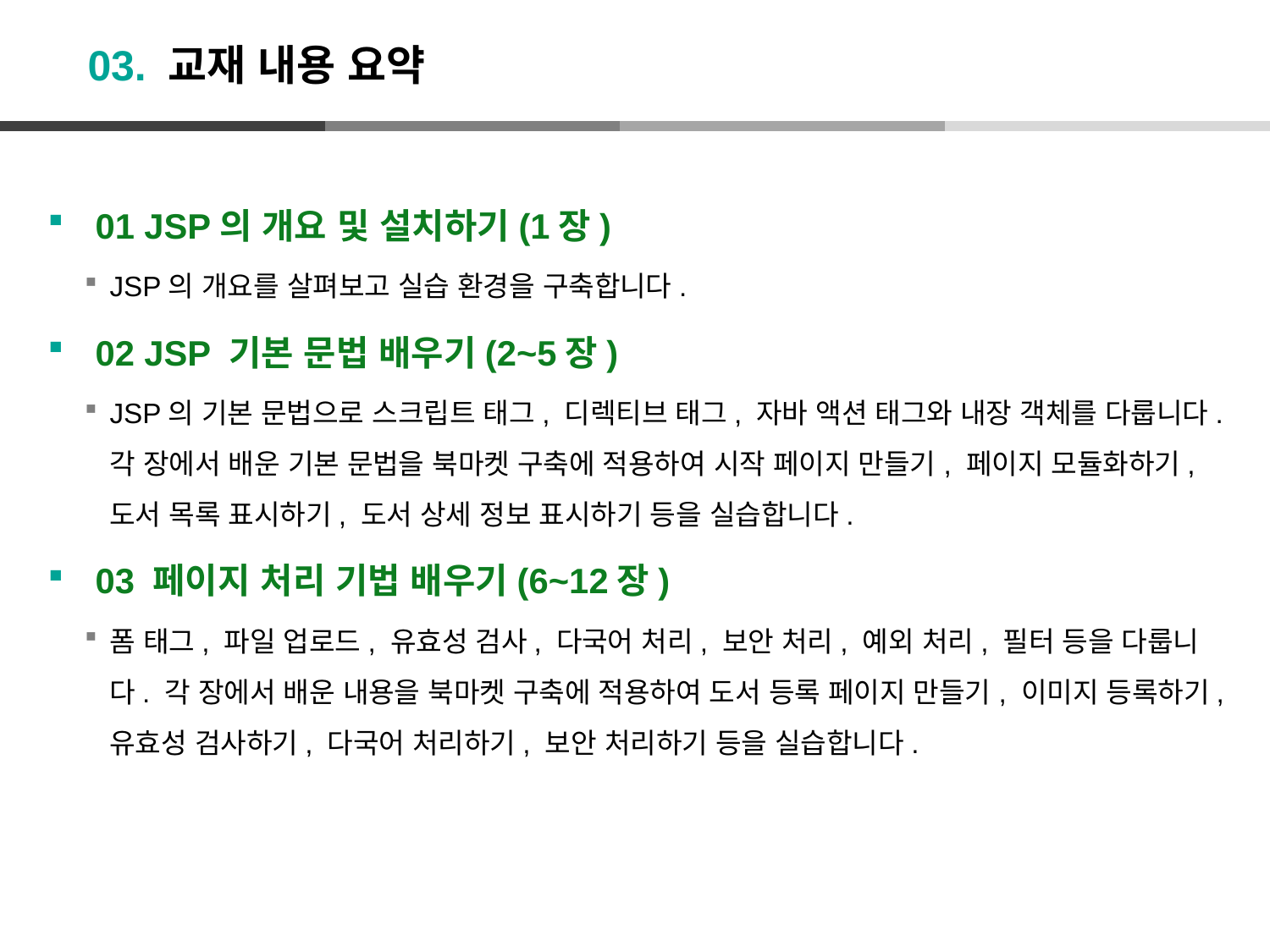

# 03. 교재 내용 요약
01 JSP의 개요 및 설치하기(1장)
JSP의 개요를 살펴보고 실습 환경을 구축합니다.
02 JSP 기본 문법 배우기(2~5장)
JSP의 기본 문법으로 스크립트 태그, 디렉티브 태그, 자바 액션 태그와 내장 객체를 다룹니다. 각 장에서 배운 기본 문법을 북마켓 구축에 적용하여 시작 페이지 만들기, 페이지 모듈화하기, 도서 목록 표시하기, 도서 상세 정보 표시하기 등을 실습합니다.
03 페이지 처리 기법 배우기(6~12장)
폼 태그, 파일 업로드, 유효성 검사, 다국어 처리, 보안 처리, 예외 처리, 필터 등을 다룹니다. 각 장에서 배운 내용을 북마켓 구축에 적용하여 도서 등록 페이지 만들기, 이미지 등록하기, 유효성 검사하기, 다국어 처리하기, 보안 처리하기 등을 실습합니다.